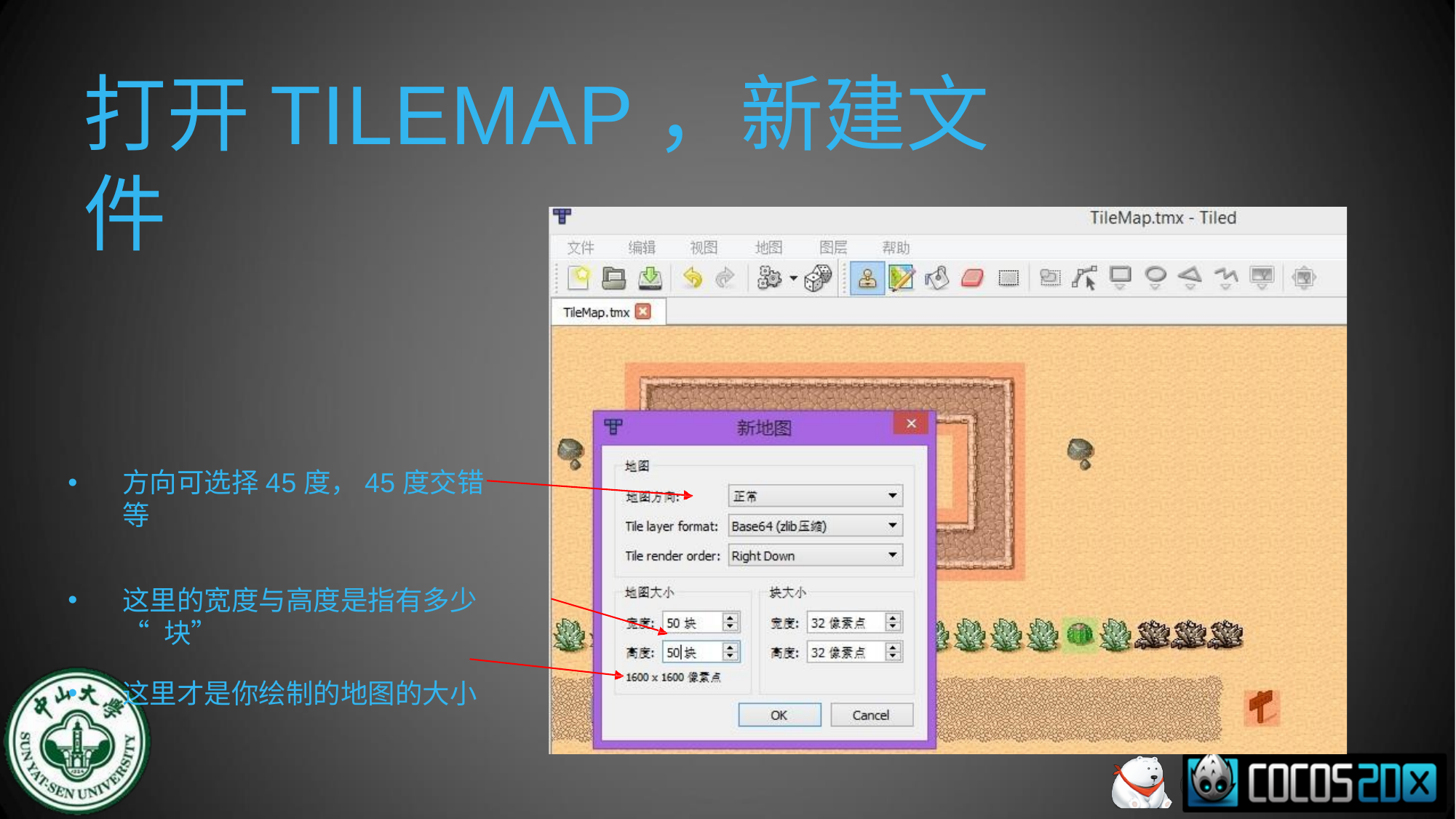

# 打开TILEMAP，新建文件

方向可选择45度，45度交错等

这里的宽度与高度是指有多少“块”
这里才是你绘制的地图的大小